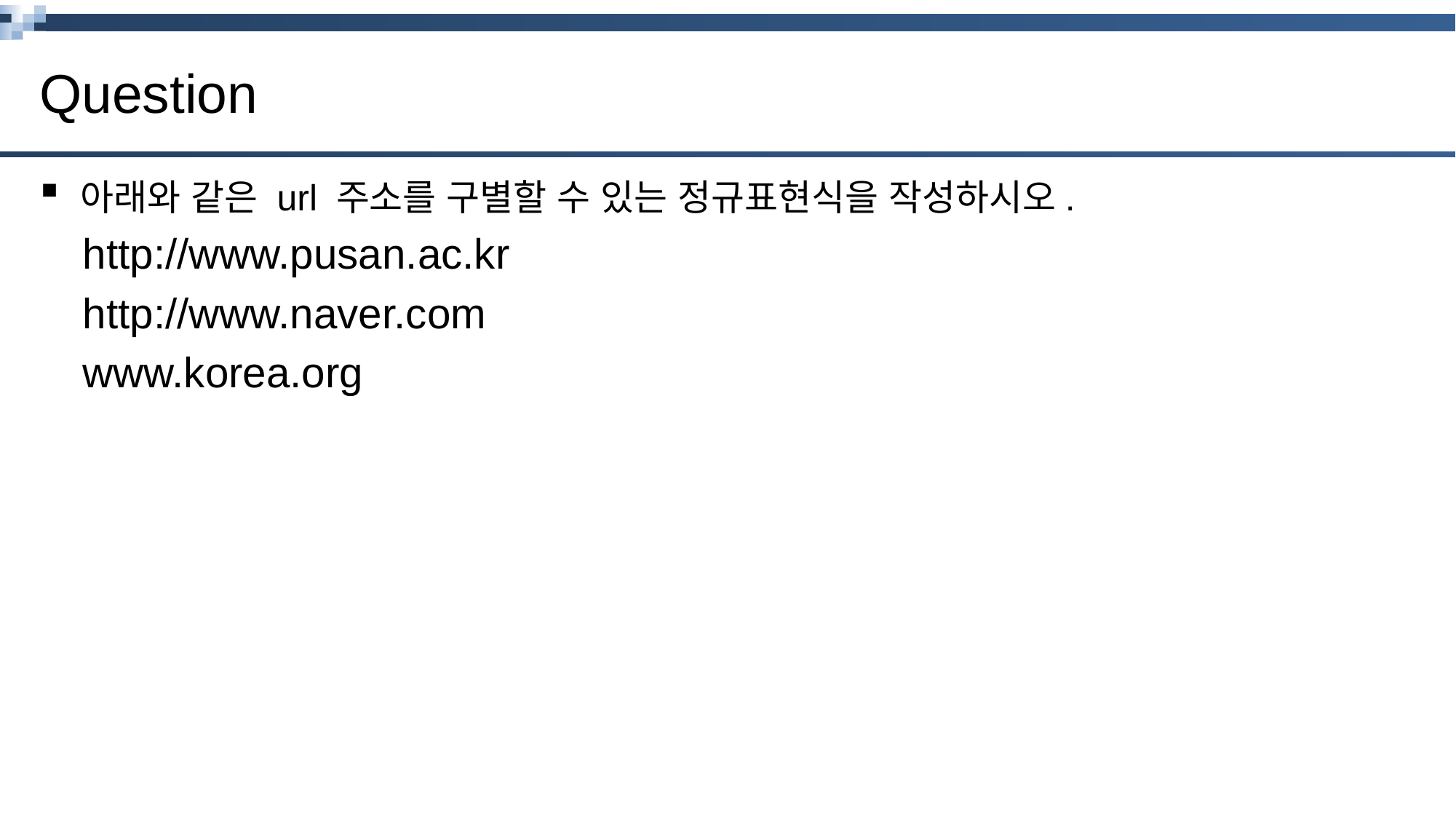

# Question
아래와 같은 url 주소를 구별할 수 있는 정규표현식을 작성하시오.
http://www.pusan.ac.kr
http://www.naver.com
www.korea.org